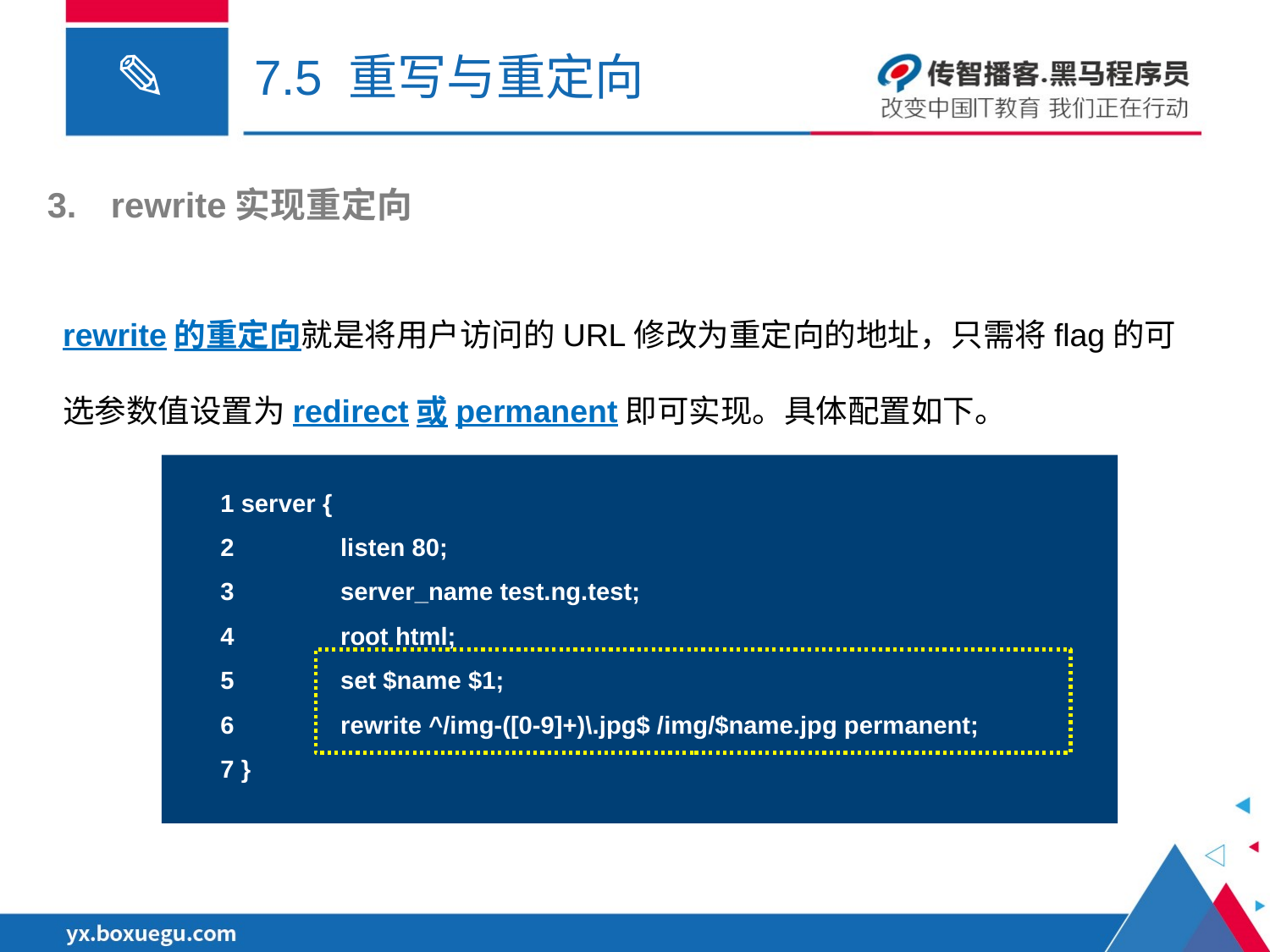

# 7.5 重写与重定向
rewrite实现重定向
rewrite的重定向就是将用户访问的URL修改为重定向的地址，只需将flag的可选参数值设置为redirect或permanent即可实现。具体配置如下。

 1 server {
 2	listen 80;
 3	server_name test.ng.test;
 4	root html;
 5	set $name $1;
 6	rewrite ^/img-([0-9]+)\.jpg$ /img/$name.jpg permanent;
 7 }